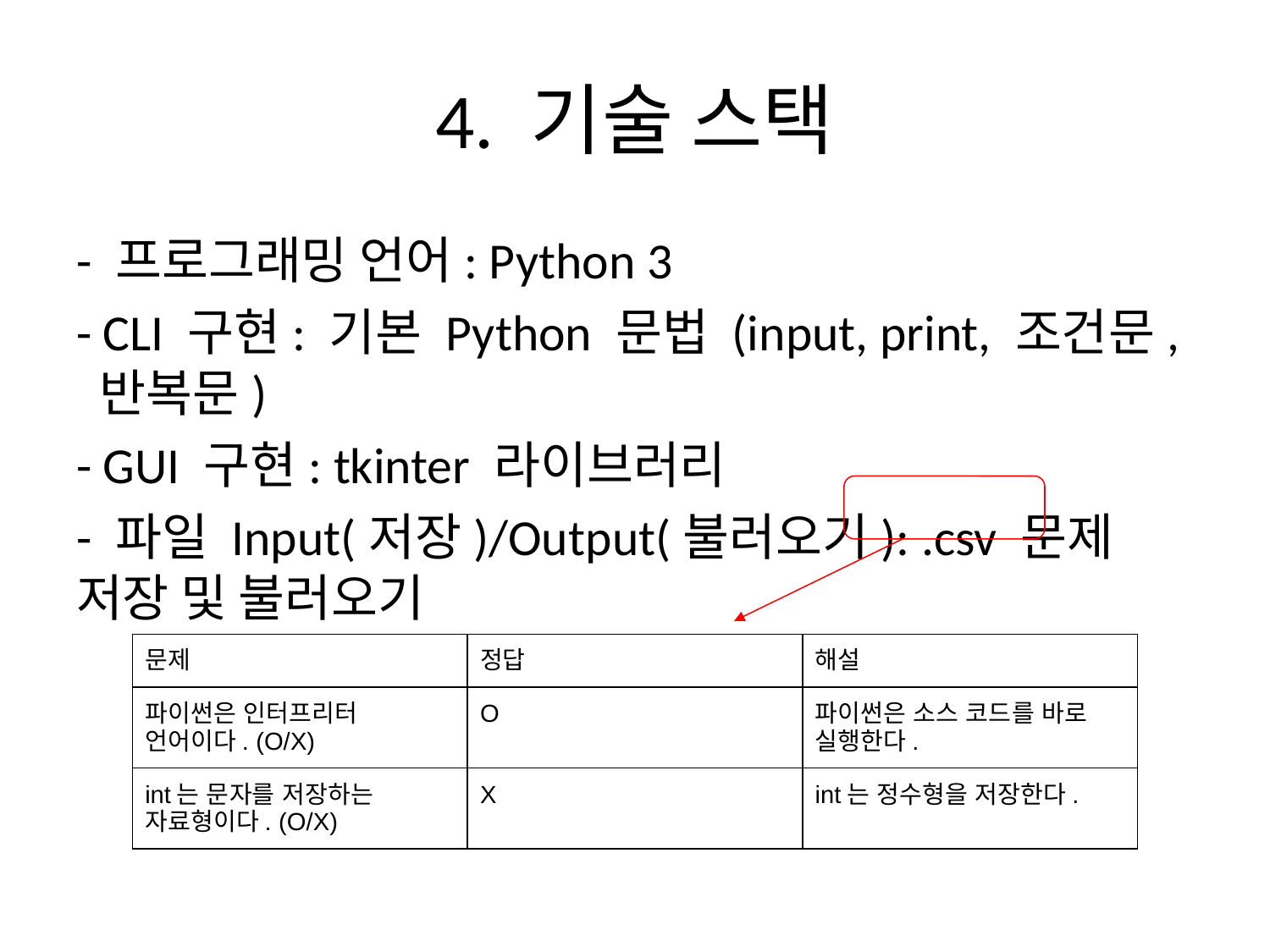

# 4. 기술 스택
- 프로그래밍 언어: Python 3
- CLI 구현: 기본 Python 문법 (input, print, 조건문, 반복문)
- GUI 구현: tkinter 라이브러리
- 파일 Input(저장)/Output(불러오기): .csv 문제 저장 및 불러오기

| 문제 | 정답 | 해설 |
| --- | --- | --- |
| 파이썬은 인터프리터 언어이다. (O/X) | O | 파이썬은 소스 코드를 바로 실행한다. |
| int는 문자를 저장하는 자료형이다. (O/X) | X | int는 정수형을 저장한다. |